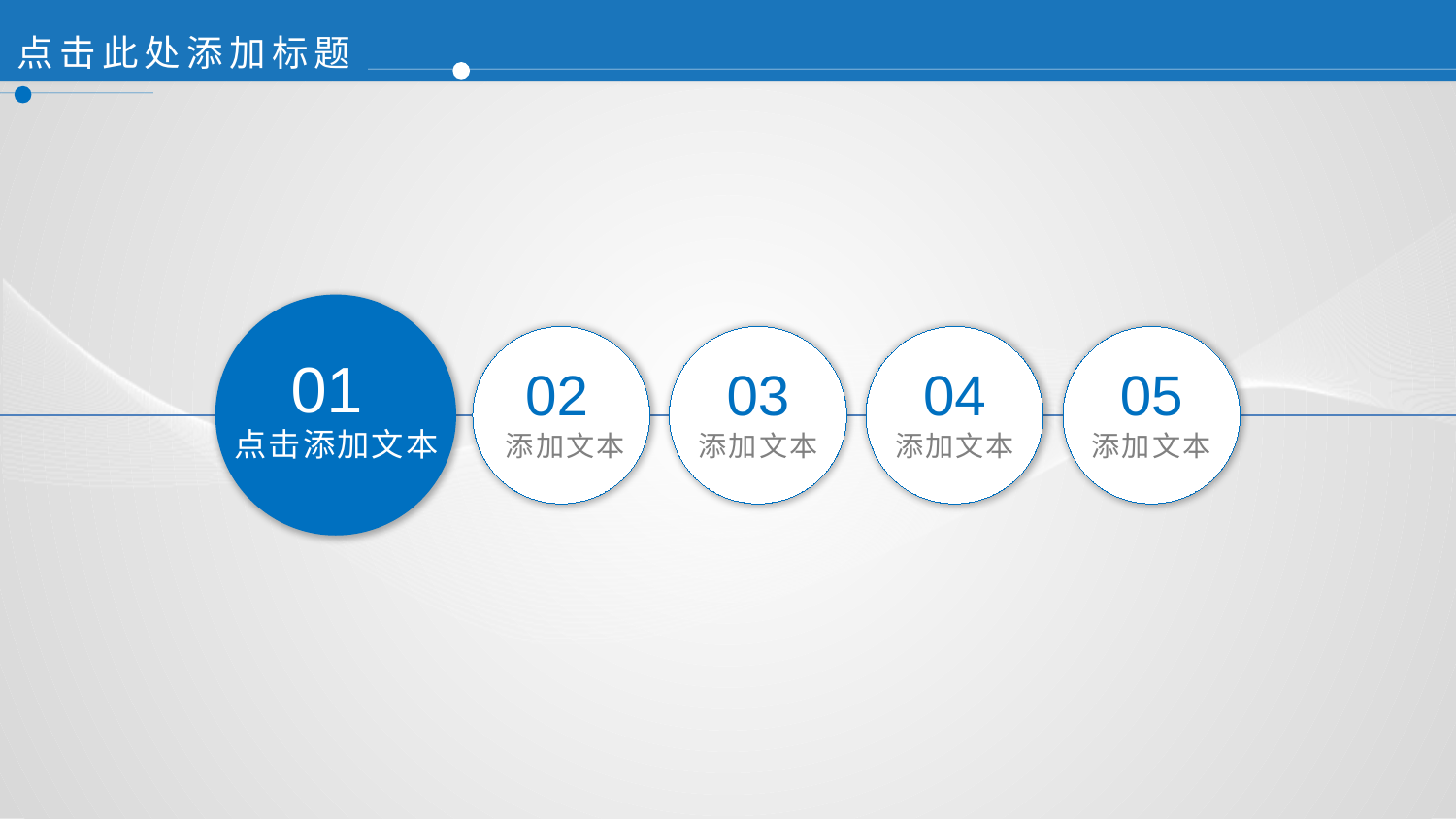

点击此处添加标题

01
点击添加文本

02
添加文本

03
添加文本

04
添加文本

05
添加文本